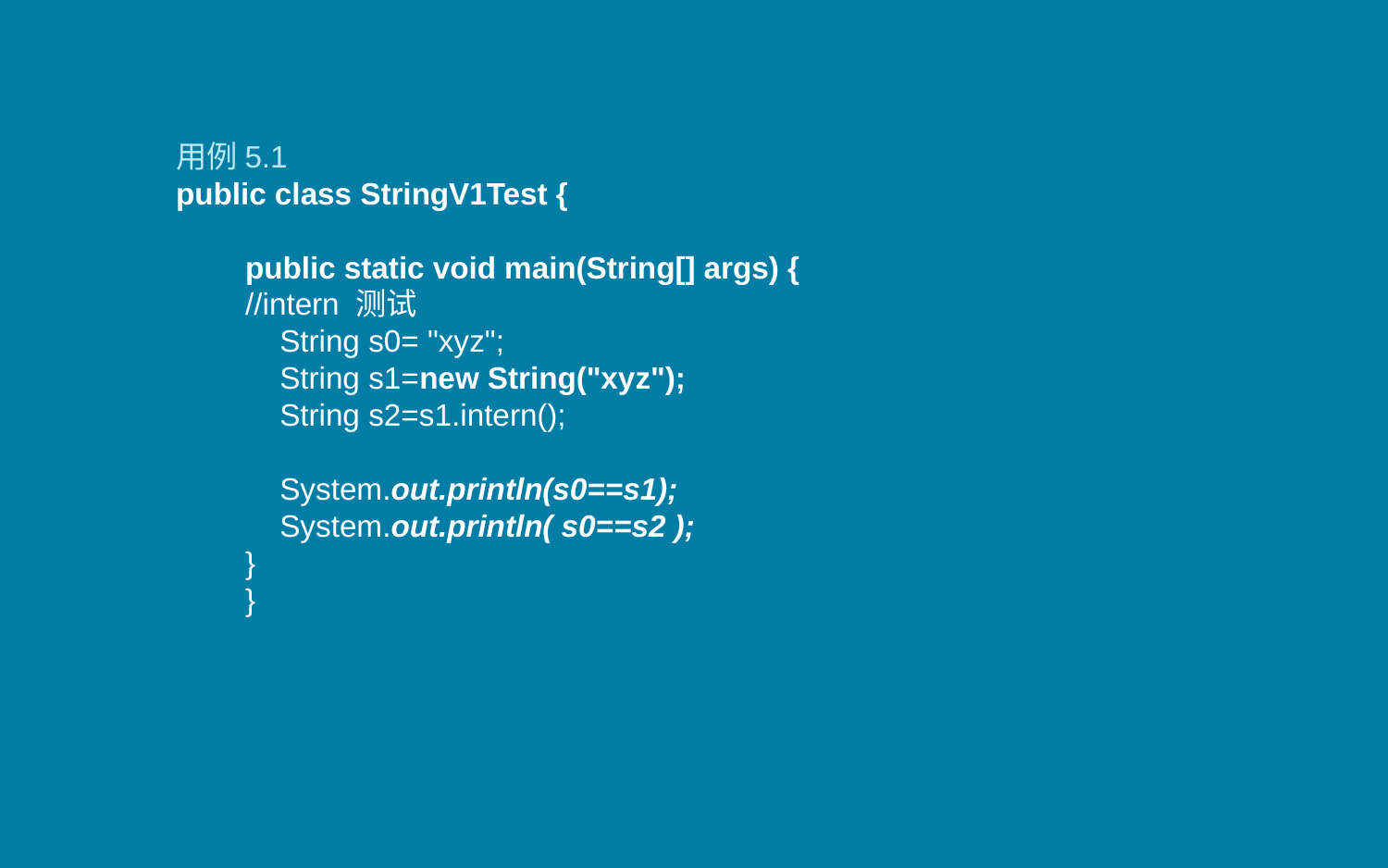

用例5.1
public class StringV1Test {

public static void main(String[] args) {
//intern 测试
    String s0= "xyz";
    String s1=new String("xyz");
    String s2=s1.intern();

    System.out.println(s0==s1);
    System.out.println( s0==s2 );
}
}